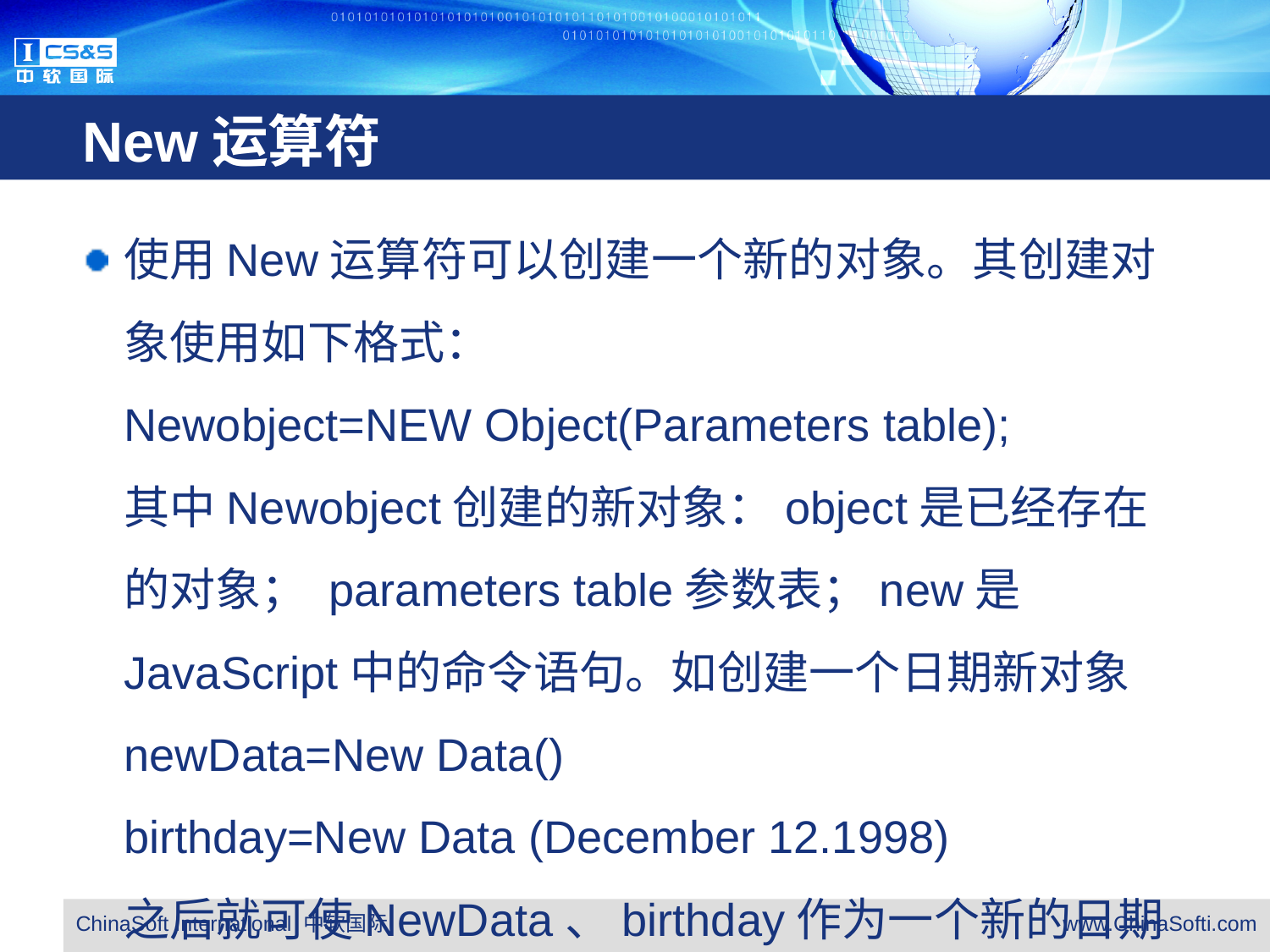

# New运算符
使用New运算符可以创建一个新的对象。其创建对象使用如下格式：
Newobject=NEW Object(Parameters table);
其中Newobject创建的新对象：object是已经存在的对象； parameters table参数表；new是JavaScript中的命令语句。如创建一个日期新对象
newData=New Data()
birthday=New Data (December 12.1998)
之后就可使NewData、birthday作为一个新的日期对象了。